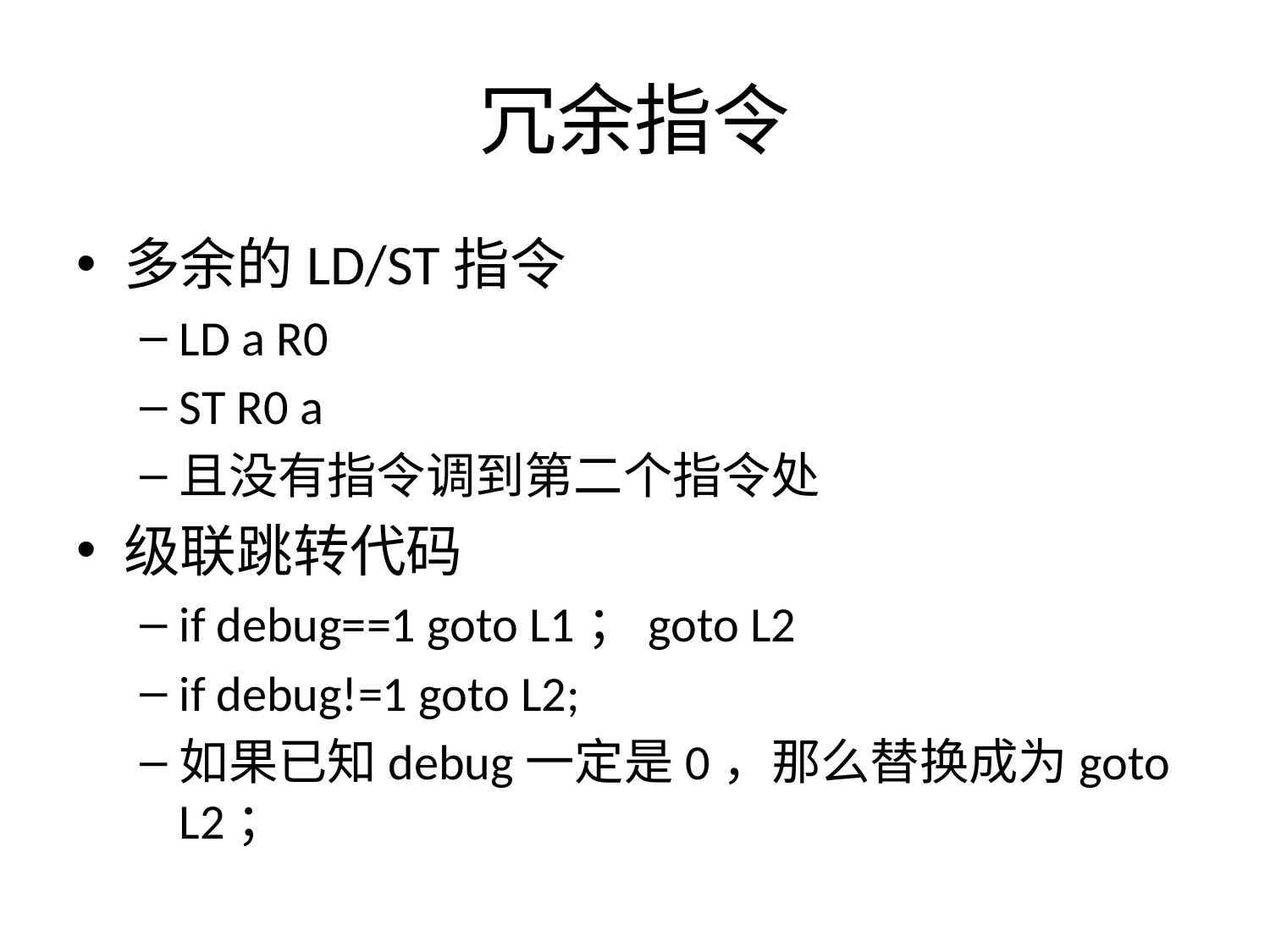

# 冗余指令
多余的LD/ST指令
LD a R0
ST R0 a
且没有指令调到第二个指令处
级联跳转代码
if debug==1 goto L1；goto L2
if debug!=1 goto L2;
如果已知debug一定是0，那么替换成为goto L2；